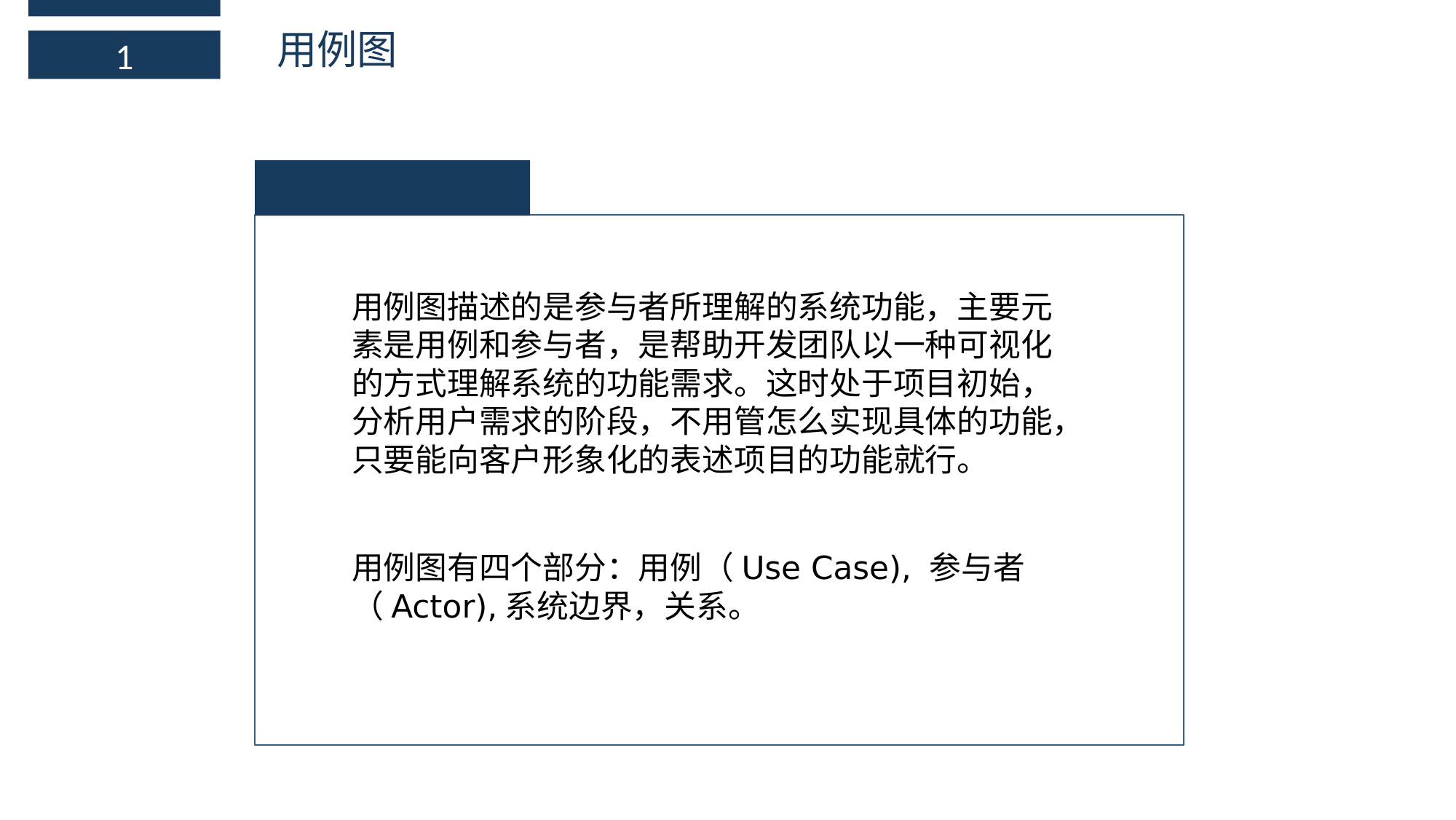

用例图
1

用例图描述的是参与者所理解的系统功能，主要元素是用例和参与者，是帮助开发团队以一种可视化的方式理解系统的功能需求。这时处于项目初始，分析用户需求的阶段，不用管怎么实现具体的功能，只要能向客户形象化的表述项目的功能就行。
用例图有四个部分：用例（Use Case), 参与者（Actor),系统边界，关系。